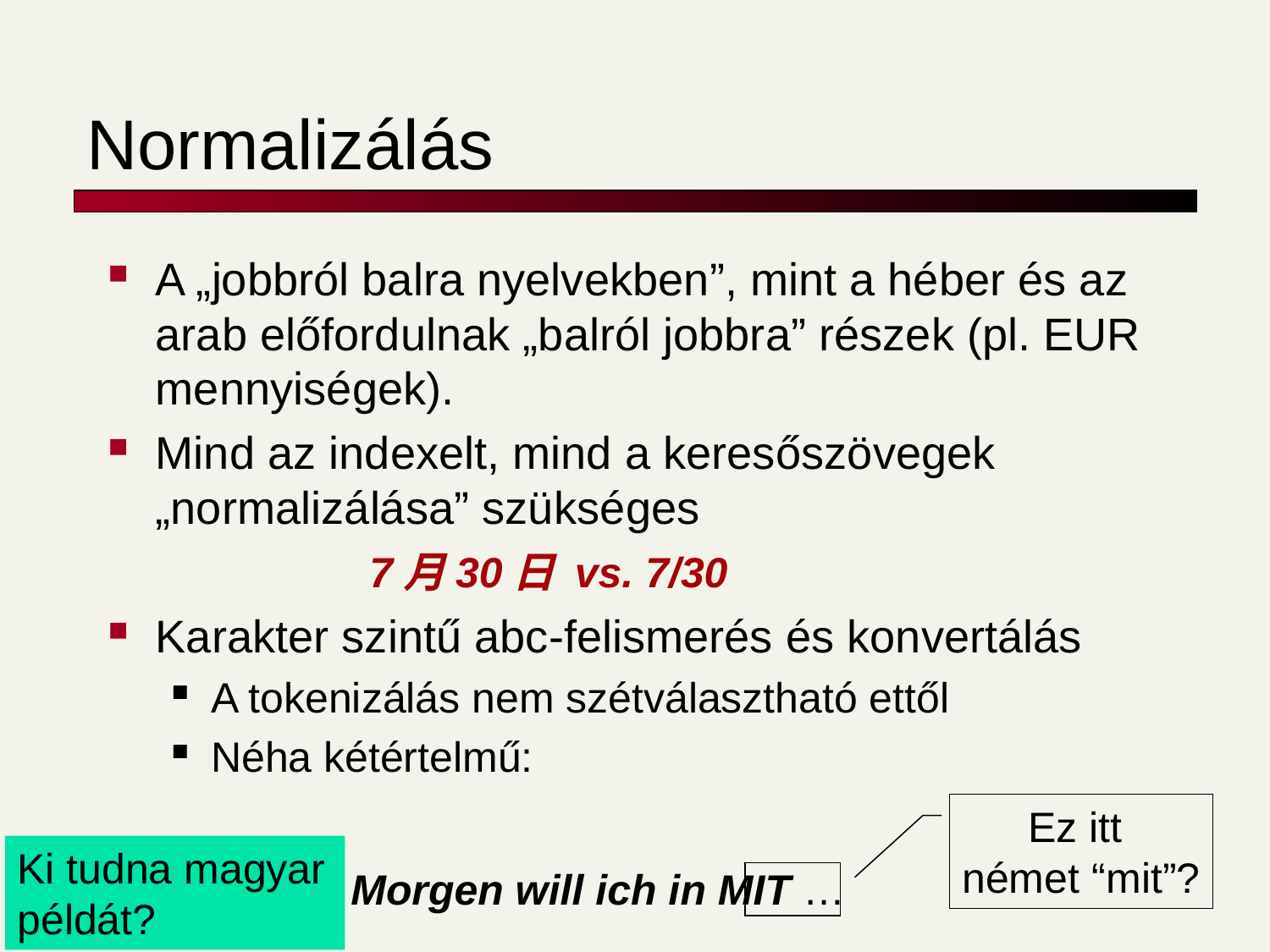

# Normalizálás
A „jobbról balra nyelvekben”, mint a héber és az arab előfordulnak „balról jobbra” részek (pl. EUR mennyiségek).
Mind az indexelt, mind a keresőszövegek „normalizálása” szükséges

Karakter szintű abc-felismerés és konvertálás
A tokenizálás nem szétválasztható ettől
Néha kétértelmű:
7月30日 vs. 7/30
Morgen will ich in MIT …
Ez itt
német “mit”?

Ki tudna magyar példát?